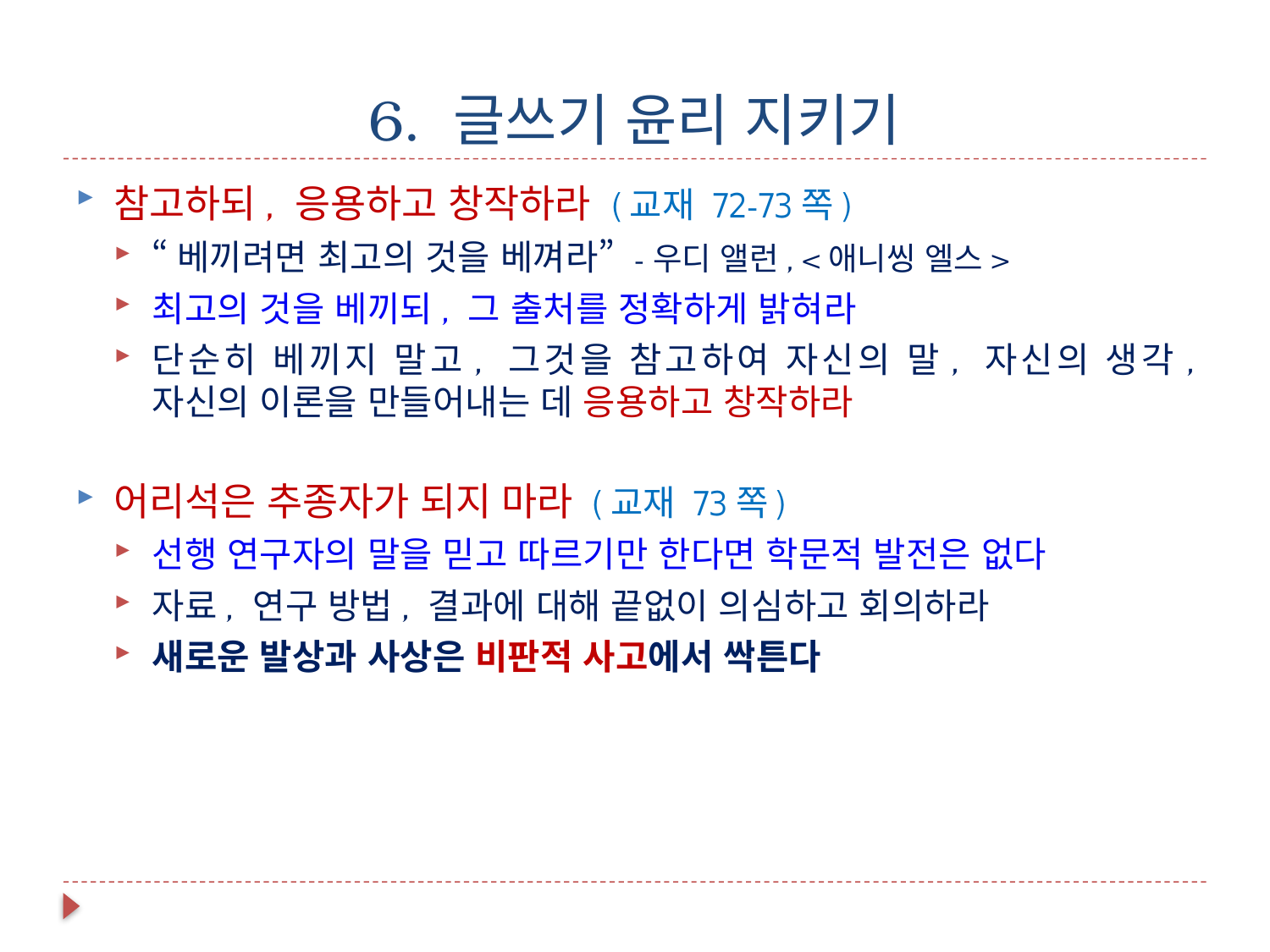

# 6. 글쓰기 윤리 지키기
참고하되, 응용하고 창작하라 (교재 72-73쪽)
“베끼려면 최고의 것을 베껴라” -우디 앨런, <애니씽 엘스>
최고의 것을 베끼되, 그 출처를 정확하게 밝혀라
단순히 베끼지 말고, 그것을 참고하여 자신의 말, 자신의 생각, 자신의 이론을 만들어내는 데 응용하고 창작하라

어리석은 추종자가 되지 마라 (교재 73쪽)
선행 연구자의 말을 믿고 따르기만 한다면 학문적 발전은 없다
자료, 연구 방법, 결과에 대해 끝없이 의심하고 회의하라
새로운 발상과 사상은 비판적 사고에서 싹튼다